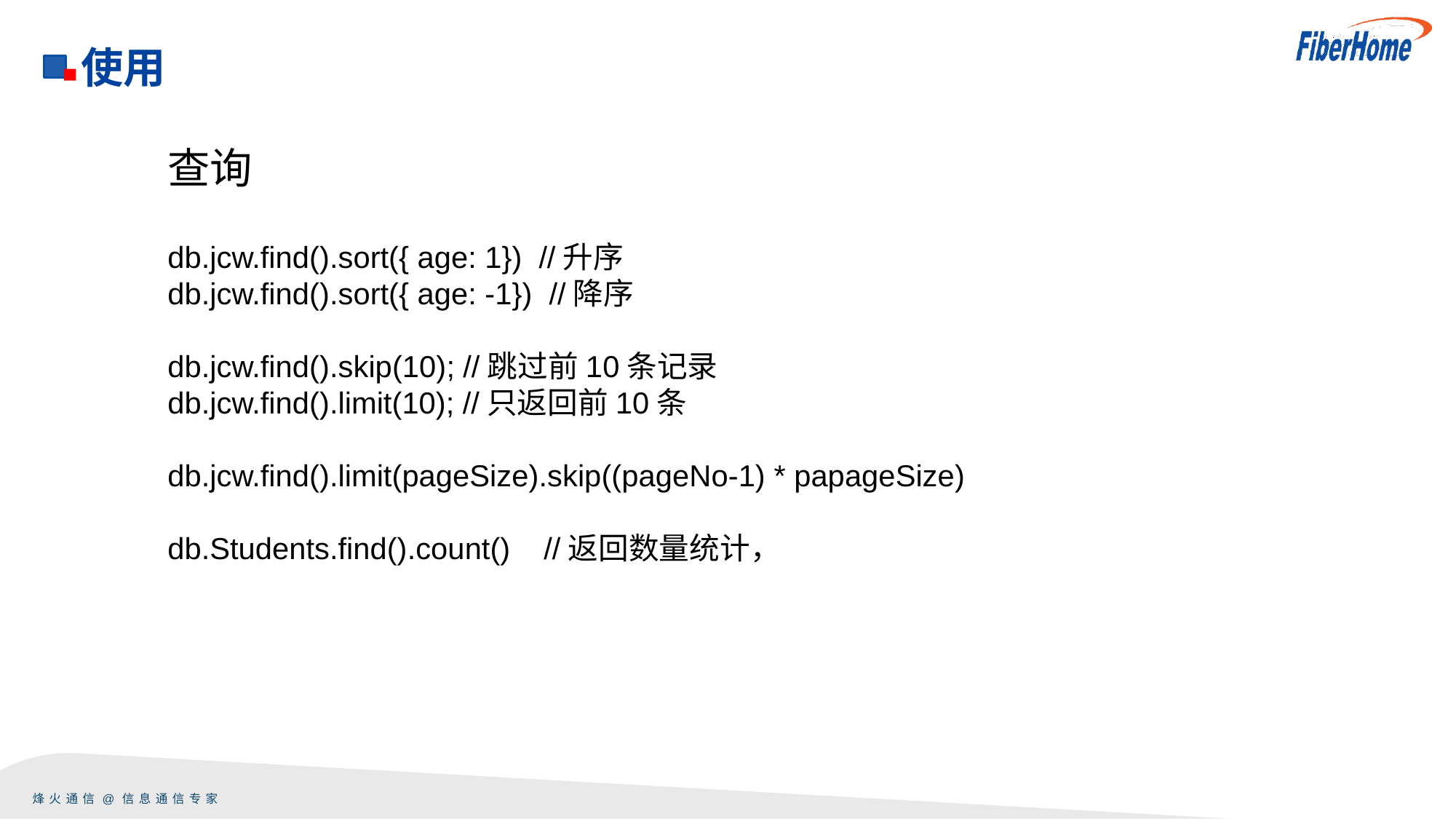

使用
查询
db.jcw.find().sort({ age: 1})  //升序
db.jcw.find().sort({ age: -1})  //降序

db.jcw.find().skip(10); //跳过前10条记录
db.jcw.find().limit(10); //只返回前10条

db.jcw.find().limit(pageSize).skip((pageNo-1) * papageSize)

db.Students.find().count()    //返回数量统计，